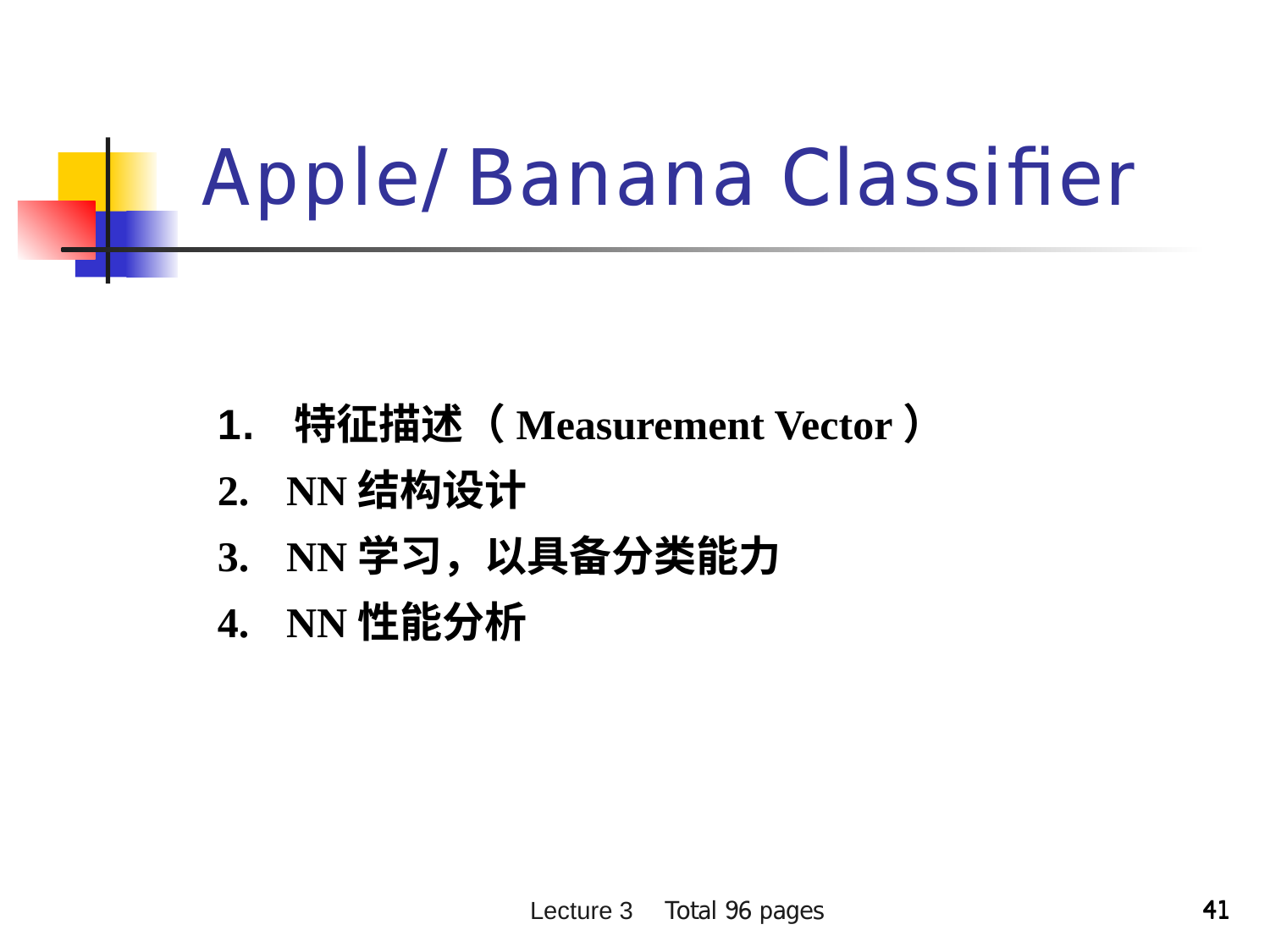

Apple/Banana Classifier
  特征描述（Measurement Vector）
  NN结构设计
  NN学习，以具备分类能力
  NN性能分析
41
41
Lecture 3    Total 96 pages